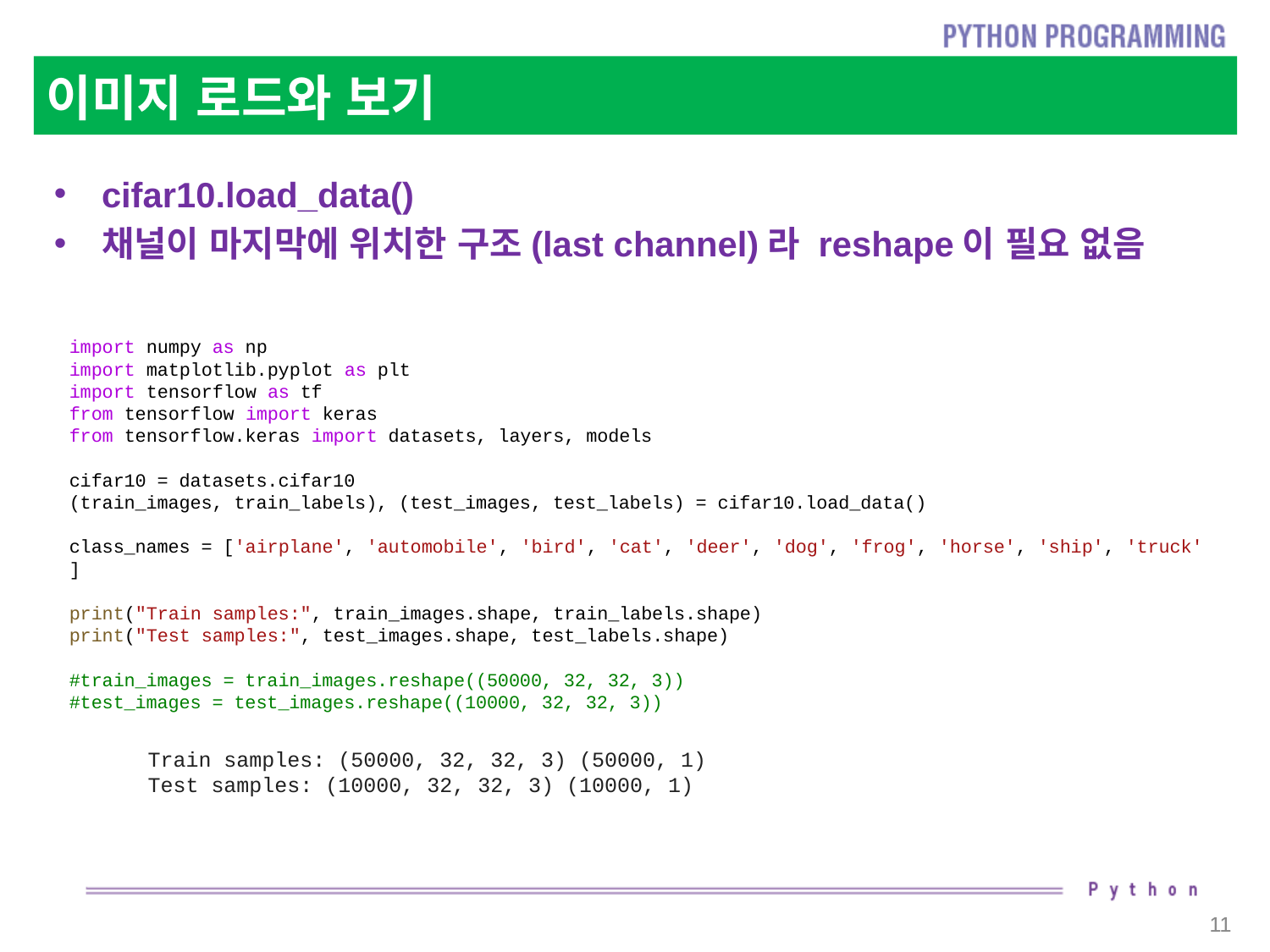

# 이미지 로드와 보기
cifar10.load_data()
채널이 마지막에 위치한 구조(last channel)라 reshape이 필요 없음
import numpy as np
import matplotlib.pyplot as plt
import tensorflow as tf
from tensorflow import keras
from tensorflow.keras import datasets, layers, models

cifar10 = datasets.cifar10
(train_images, train_labels), (test_images, test_labels) = cifar10.load_data()

class_names = ['airplane', 'automobile', 'bird', 'cat', 'deer', 'dog', 'frog', 'horse', 'ship', 'truck']

print("Train samples:", train_images.shape, train_labels.shape)
print("Test samples:", test_images.shape, test_labels.shape)

#train_images = train_images.reshape((50000, 32, 32, 3))
#test_images = test_images.reshape((10000, 32, 32, 3))

Train samples: (50000, 32, 32, 3) (50000, 1) Test samples: (10000, 32, 32, 3) (10000, 1)
11